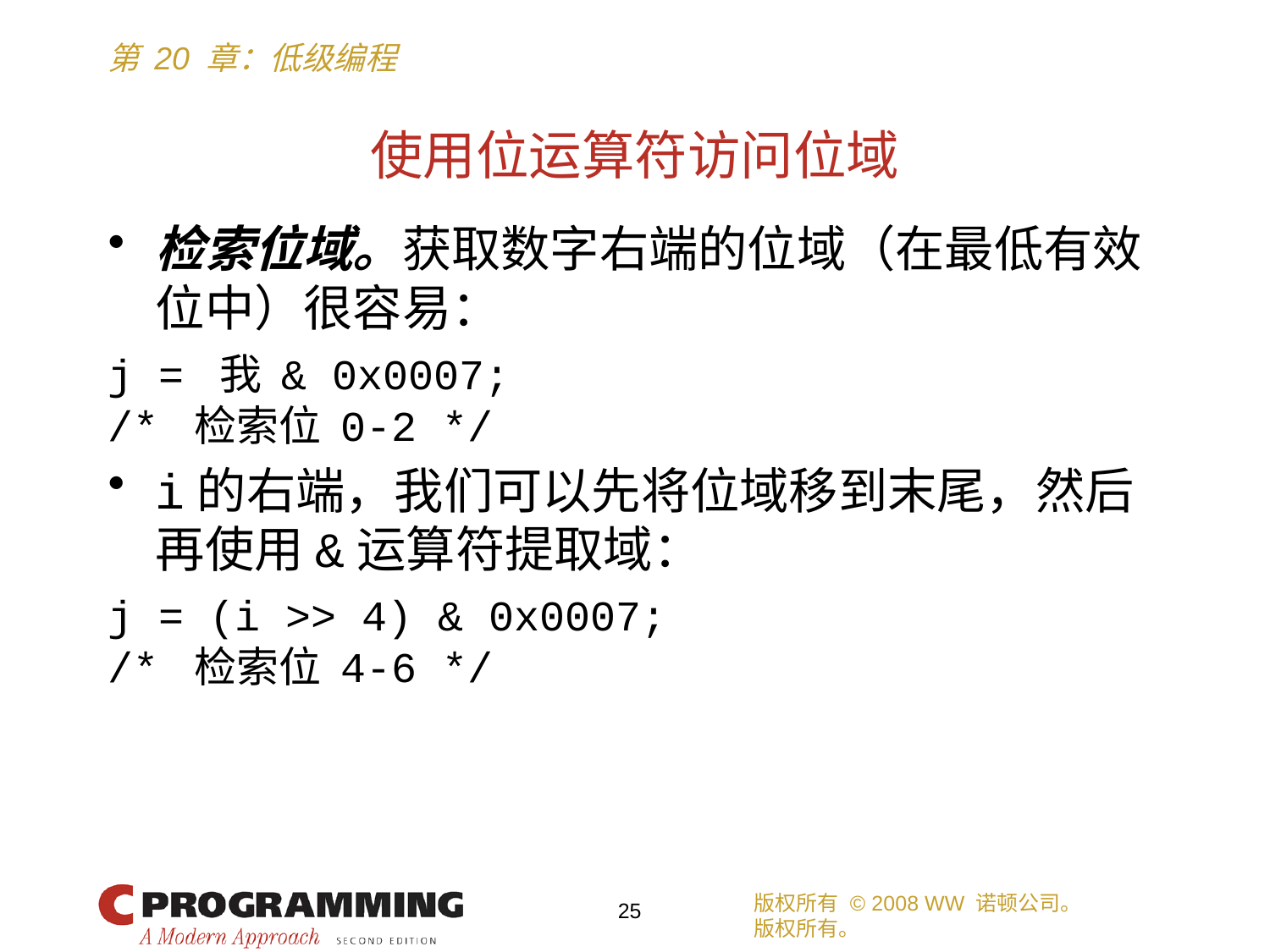

# 使用位运算符访问位域
检索位域。获取数字右端的位域（在最低有效位中）很容易：
j = 我 & 0x0007;
/* 检索位 0-2 */
i的右端，我们可以先将位域移到末尾，然后再使用&运算符提取域：
j = (i >> 4) & 0x0007;
/* 检索位 4-6 */

版权所有 © 2008 WW 诺顿公司。
版权所有。
25